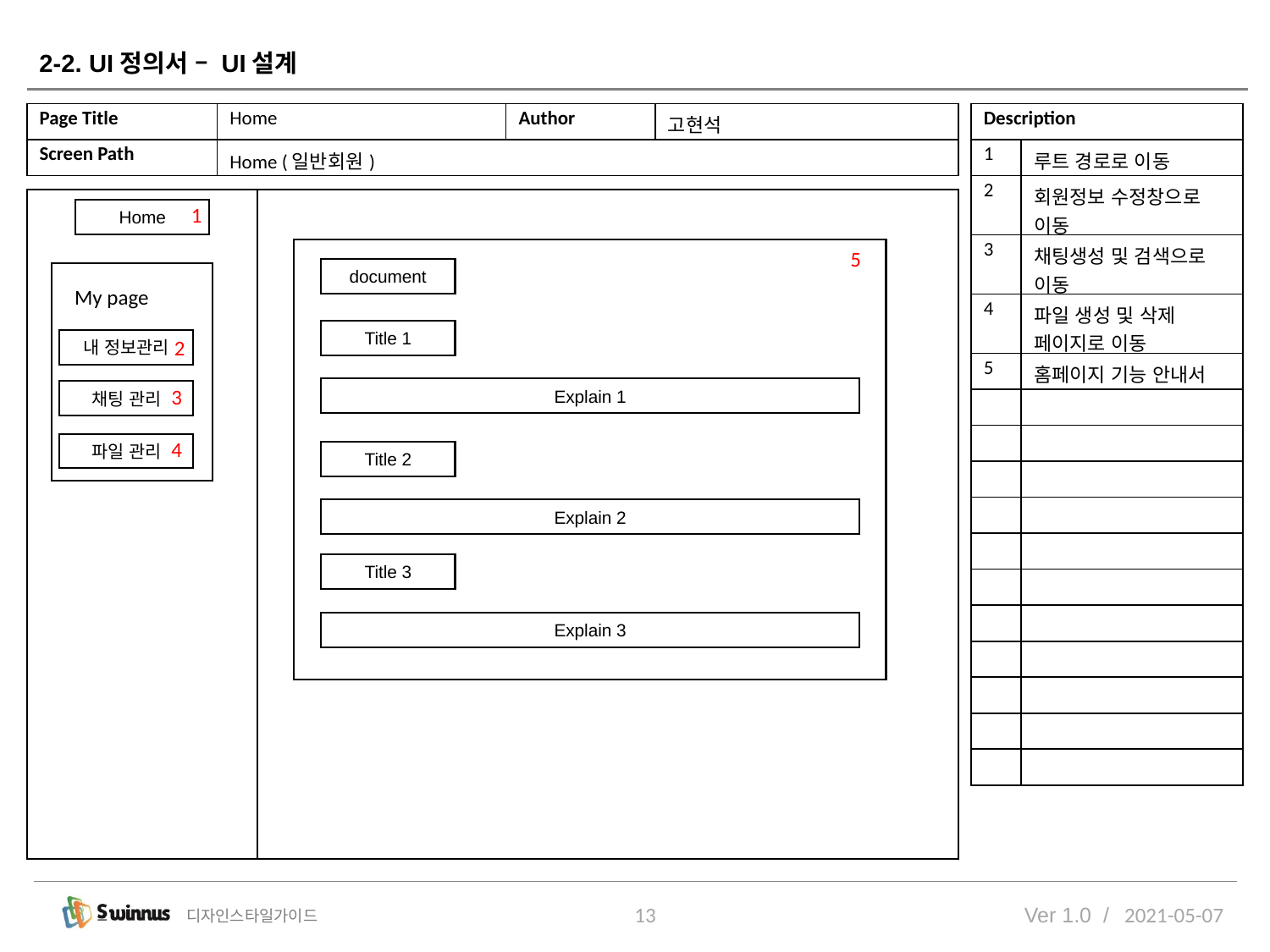

2-2. UI정의서 – UI설계
| Page Title | Home | Author | 고현석 |
| --- | --- | --- | --- |
| Screen Path | Home (일반회원) |  |  |
| Description |  |
| --- | --- |
| 1 | 루트 경로로 이동 |
| 2 | 회원정보 수정창으로 이동 |
| 3 | 채팅생성 및 검색으로 이동 |
| 4 | 파일 생성 및 삭제 페이지로 이동 |
| 5 | 홈페이지 기능 안내서 |
|  |  |
|  |  |
|  |  |
|  |  |
|  |  |
|  |  |
|  |  |
|  |  |
|  |  |
|  |  |
|  |  |

1
Home

5
document

My page
Title 1
2
내 정보관리
3
Explain 1
채팅 관리
4
파일 관리
Title 2
Explain 2
Title 3
Explain 3
Ver 1.0  /
2021-05-07
디자인스타일가이드